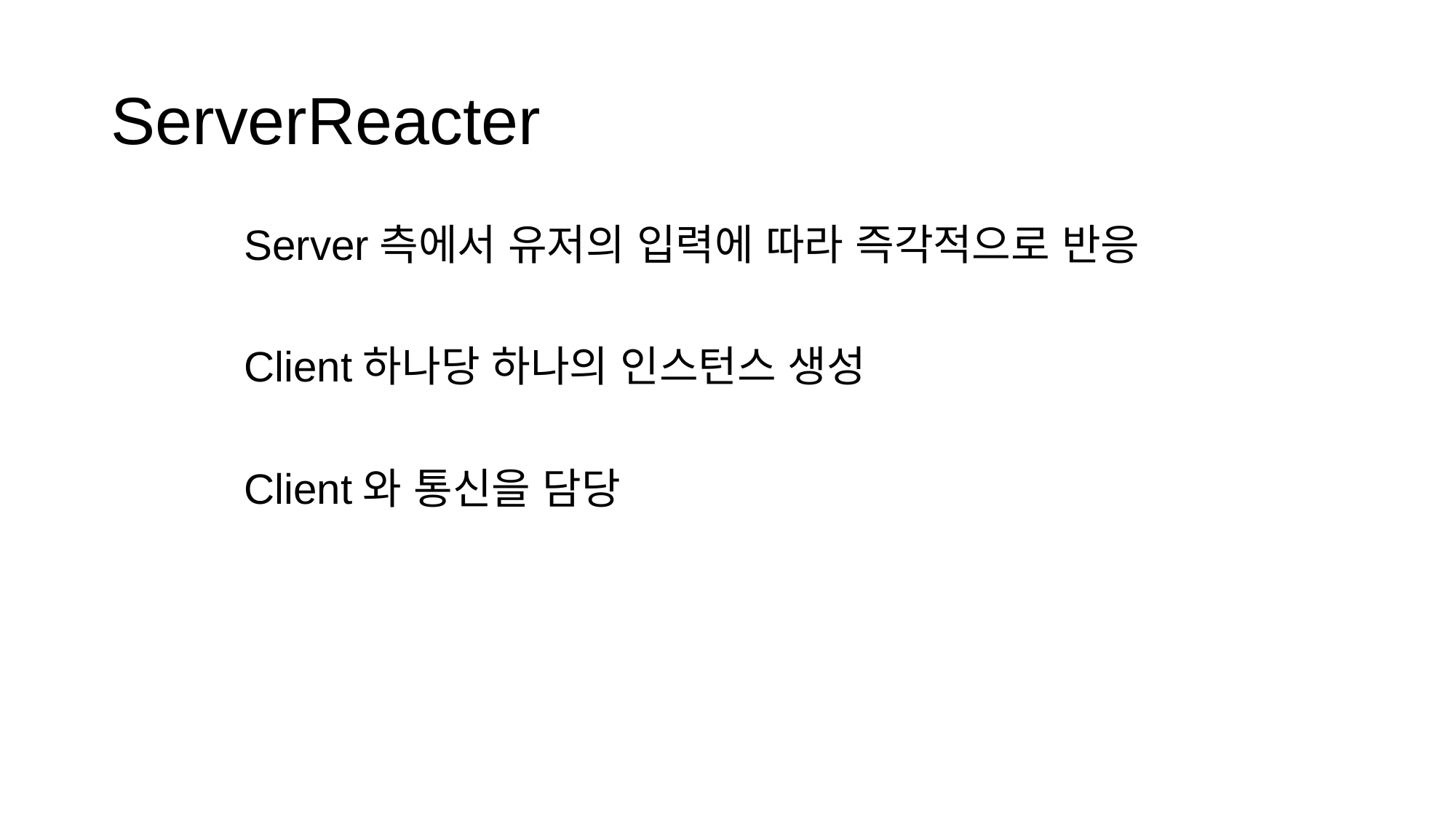

# ServerReacter
Server측에서 유저의 입력에 따라 즉각적으로 반응

Client하나당 하나의 인스턴스 생성

Client와 통신을 담당